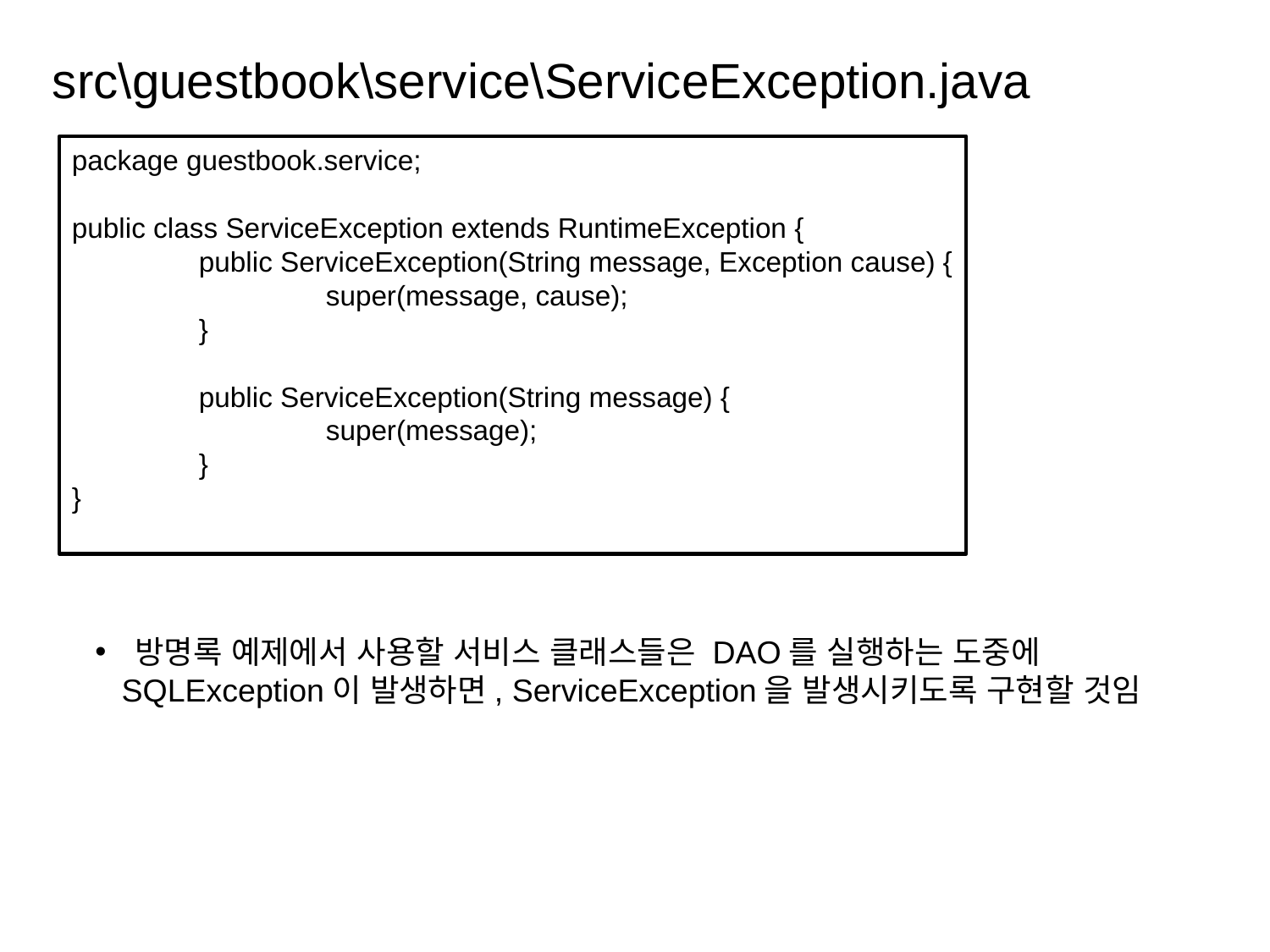

# src\guestbook\service\ServiceException.java
package guestbook.service;

public class ServiceException extends RuntimeException {
	public ServiceException(String message, Exception cause) {
		super(message, cause);
	}

	public ServiceException(String message) {
		super(message);
	}
}

방명록 예제에서 사용할 서비스 클래스들은 DAO를 실행하는 도중에
   SQLException이 발생하면, ServiceException을 발생시키도록 구현할 것임